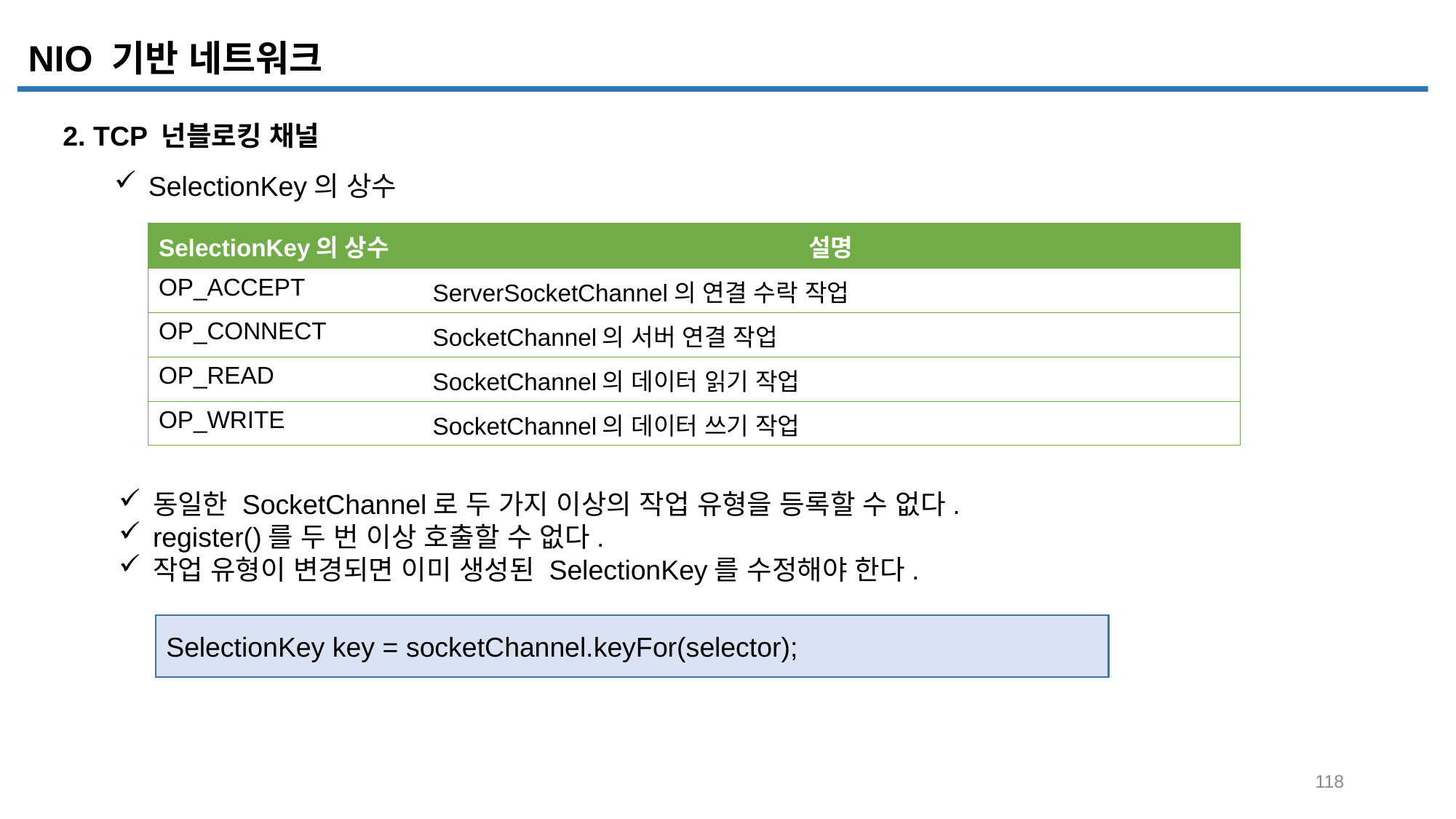

NIO 기반 네트워크

2. TCP 넌블로킹 채널
SelectionKey의 상수
| SelectionKey의 상수 | 설명 |
| --- | --- |
| OP\_ACCEPT | ServerSocketChannel의 연결 수락 작업 |
| OP\_CONNECT | SocketChannel의 서버 연결 작업 |
| OP\_READ | SocketChannel의 데이터 읽기 작업 |
| OP\_WRITE | SocketChannel의 데이터 쓰기 작업 |
동일한 SocketChannel로 두 가지 이상의 작업 유형을 등록할 수 없다.
register()를 두 번 이상 호출할 수 없다.
작업 유형이 변경되면 이미 생성된 SelectionKey를 수정해야 한다.
SelectionKey key = socketChannel.keyFor(selector);
118